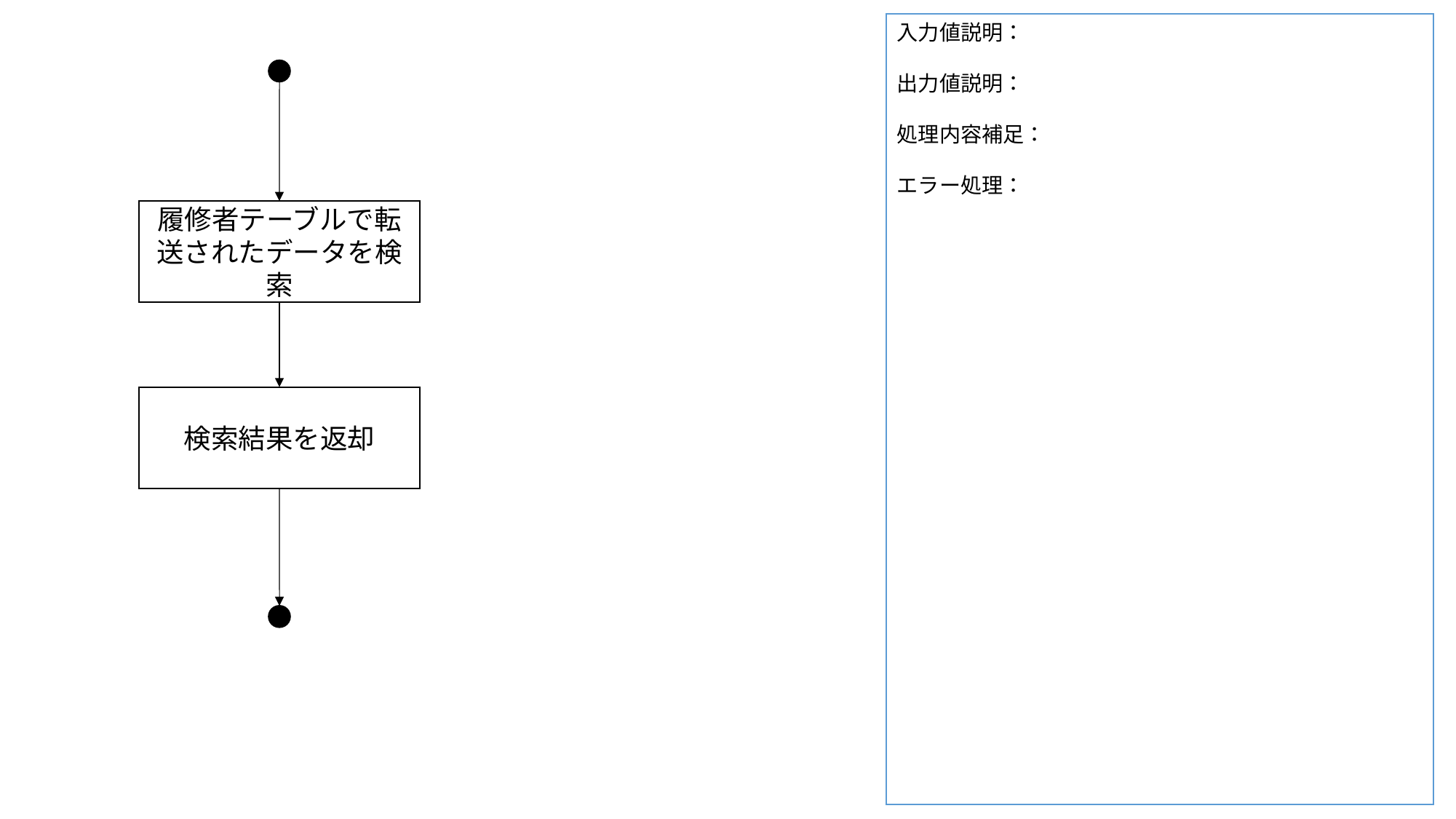

入力値説明：

出力値説明：

処理内容補足：

エラー処理：

履修者テーブルで転送されたデータを検索
検索結果を返却